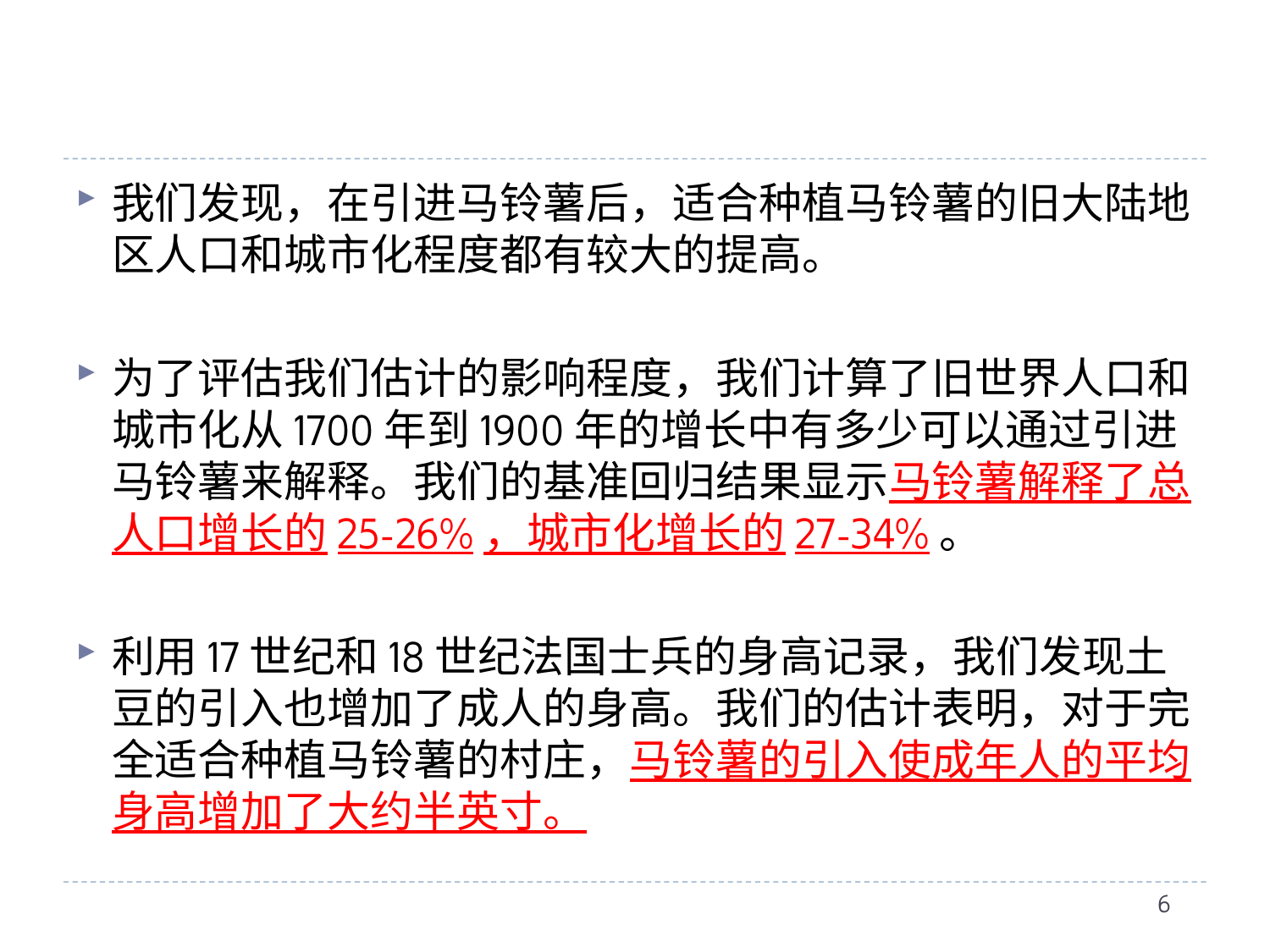

我们发现，在引进马铃薯后，适合种植马铃薯的旧大陆地区人口和城市化程度都有较大的提高。

为了评估我们估计的影响程度，我们计算了旧世界人口和城市化从1700年到1900年的增长中有多少可以通过引进马铃薯来解释。我们的基准回归结果显示马铃薯解释了总人口增长的25-26%，城市化增长的27-34%。

利用17世纪和18世纪法国士兵的身高记录，我们发现土豆的引入也增加了成人的身高。我们的估计表明，对于完全适合种植马铃薯的村庄，马铃薯的引入使成年人的平均身高增加了大约半英寸。

6